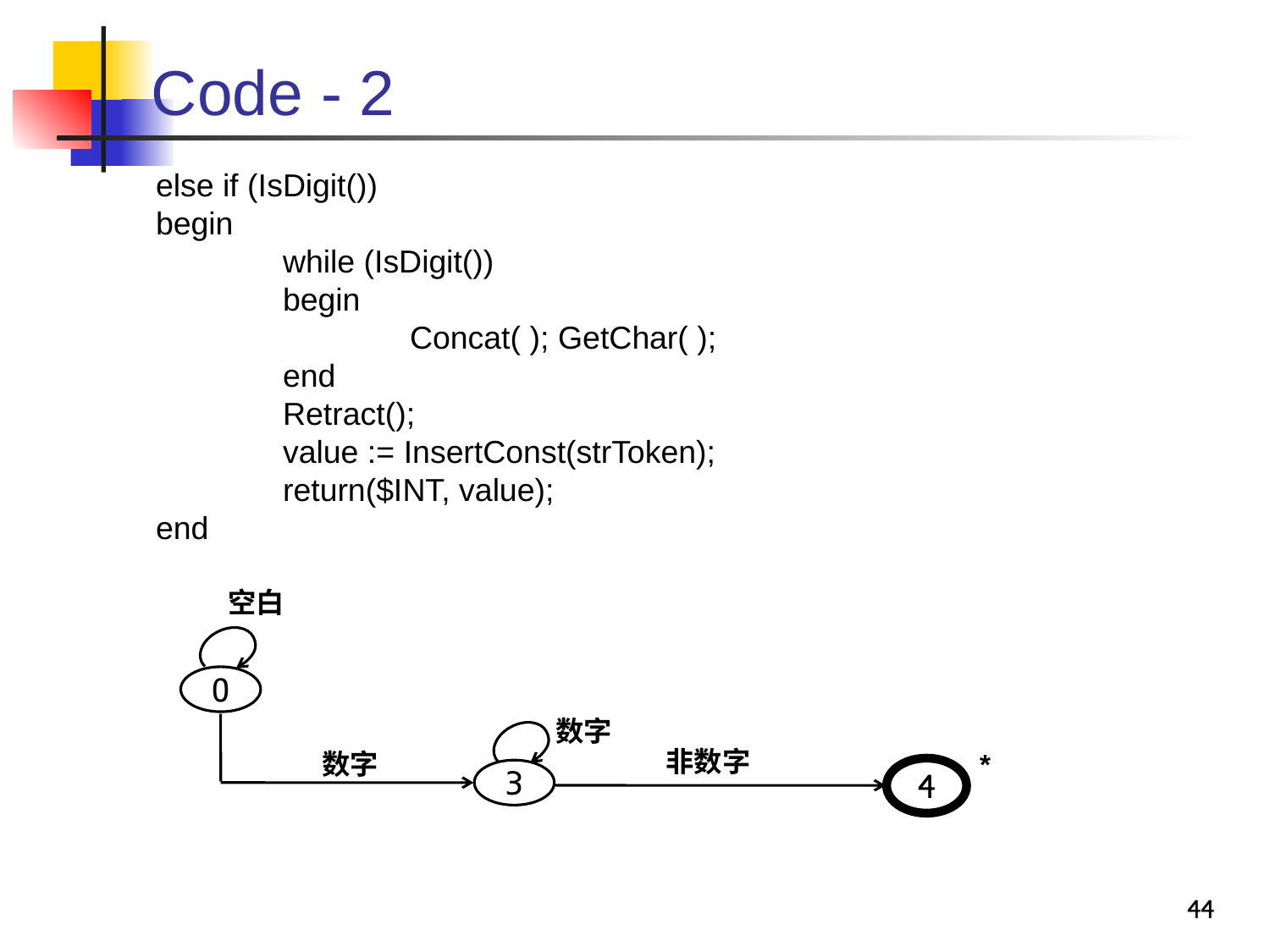

# Code - 2
else if (IsDigit())
begin
	while (IsDigit())
	begin
		Concat( ); GetChar( );
	end
	Retract();
	value := InsertConst(strToken);
	return($INT, value);
end

空白

0
数字

非数字
*
数字
4

3

44